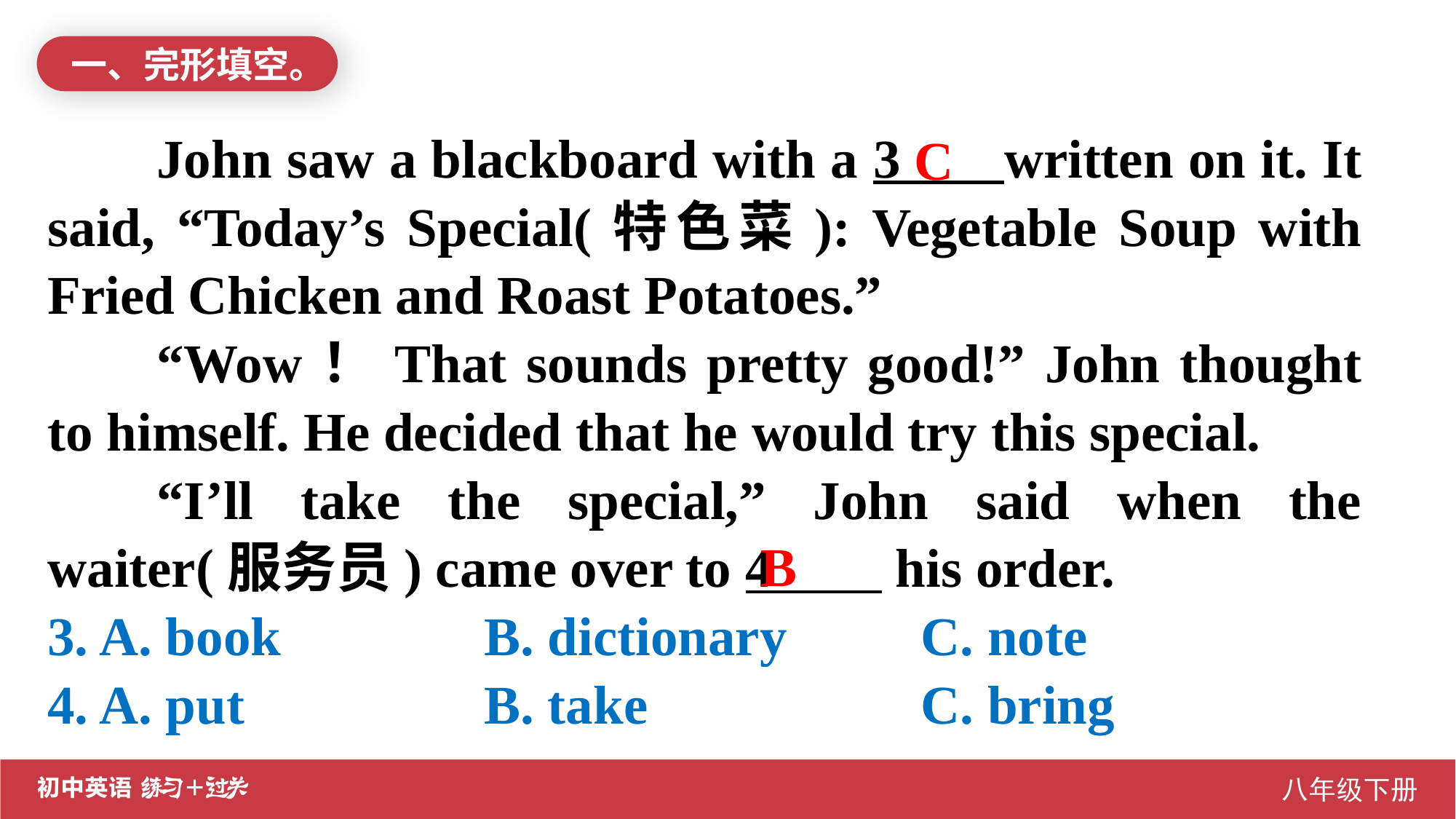

一、完形填空。
C
	John saw a blackboard with a 3       written on it. It said, “Today’s Special(特色菜): Vegetable Soup with Fried Chicken and Roast Potatoes.”
	“Wow！That sounds pretty good!” John thought to himself. He decided that he would try this special.
	“I’ll take the special,” John said when the waiter(服务员) came over to 4         his order.
3. A. book		B. dictionary		C. note
4. A. put			B. take			C. bring
B